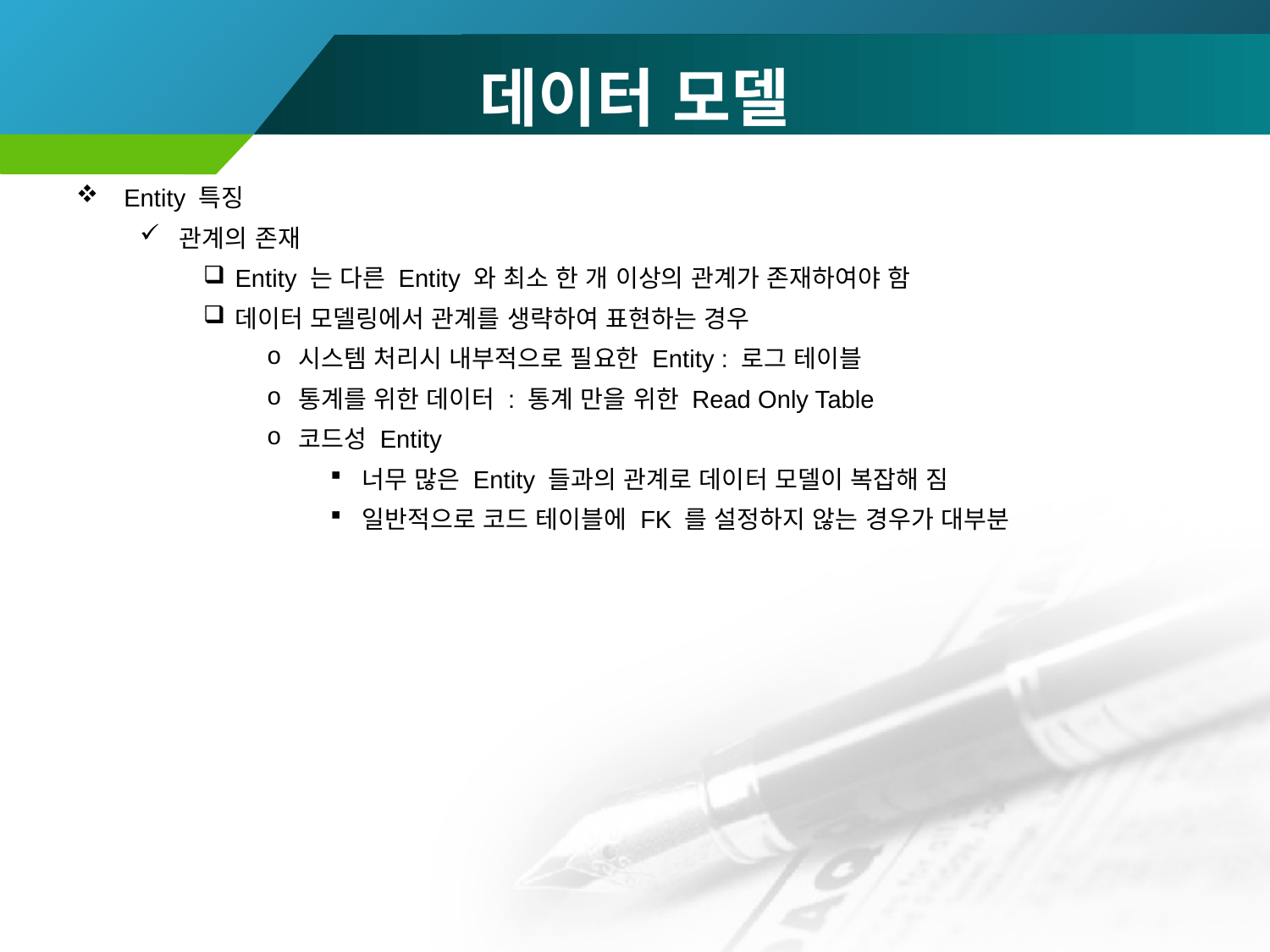

데이터 모델
Entity 특징
관계의 존재
Entity 는 다른 Entity 와 최소 한 개 이상의 관계가 존재하여야 함
데이터 모델링에서 관계를 생략하여 표현하는 경우
시스템 처리시 내부적으로 필요한 Entity : 로그 테이블
통계를 위한 데이터 : 통계 만을 위한 Read Only Table
코드성 Entity
너무 많은 Entity 들과의 관계로 데이터 모델이 복잡해 짐
일반적으로 코드 테이블에 FK 를 설정하지 않는 경우가 대부분